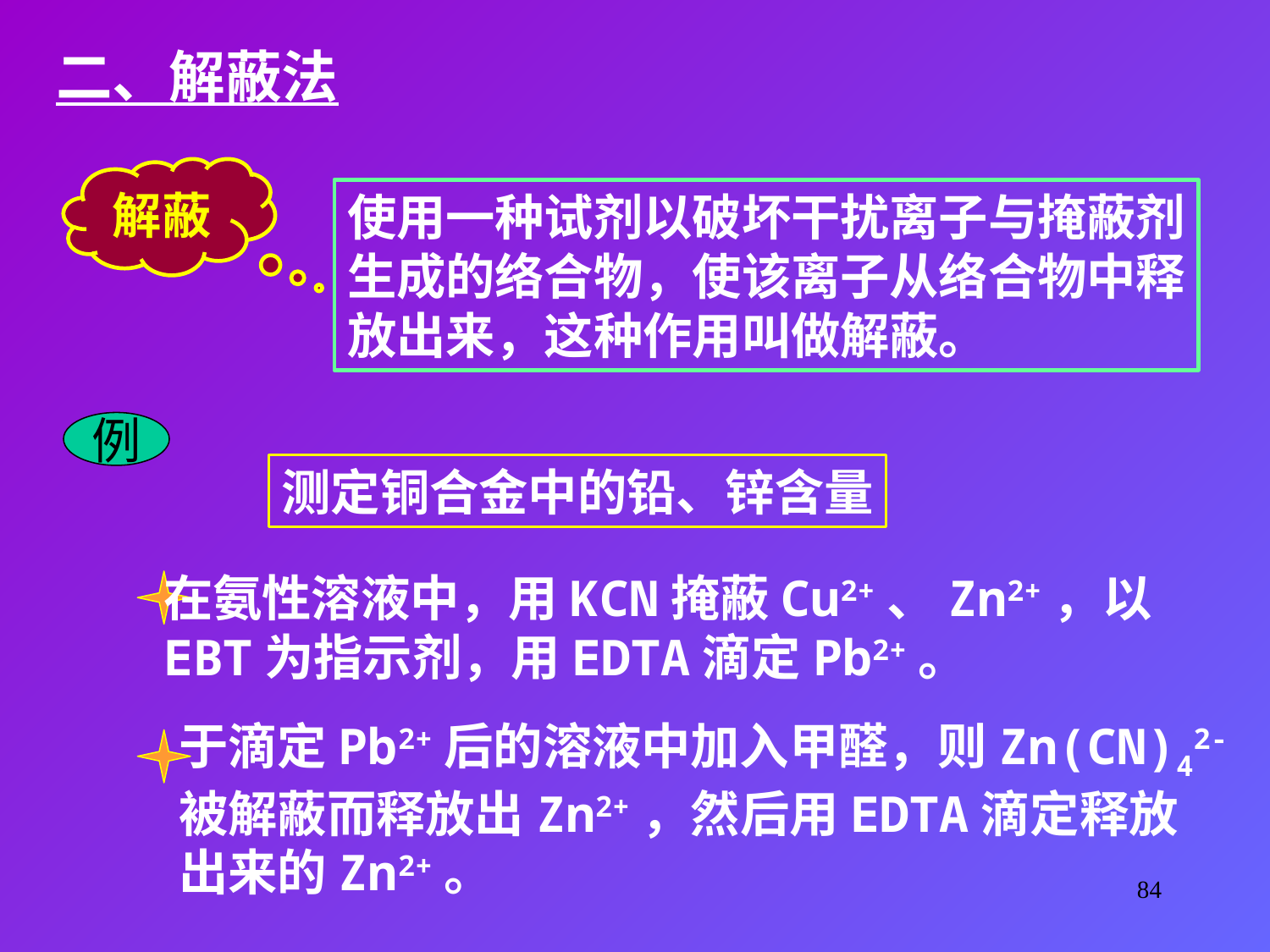

二、解蔽法
解蔽
使用一种试剂以破坏干扰离子与掩蔽剂
生成的络合物，使该离子从络合物中释
放出来，这种作用叫做解蔽。
例
测定铜合金中的铅、锌含量
在氨性溶液中，用KCN掩蔽Cu2+、Zn2+，以
EBT为指示剂，用EDTA滴定Pb2+。

于滴定Pb2+后的溶液中加入甲醛，则Zn(CN)42-
被解蔽而释放出Zn2+，然后用EDTA滴定释放
出来的Zn2+。

84